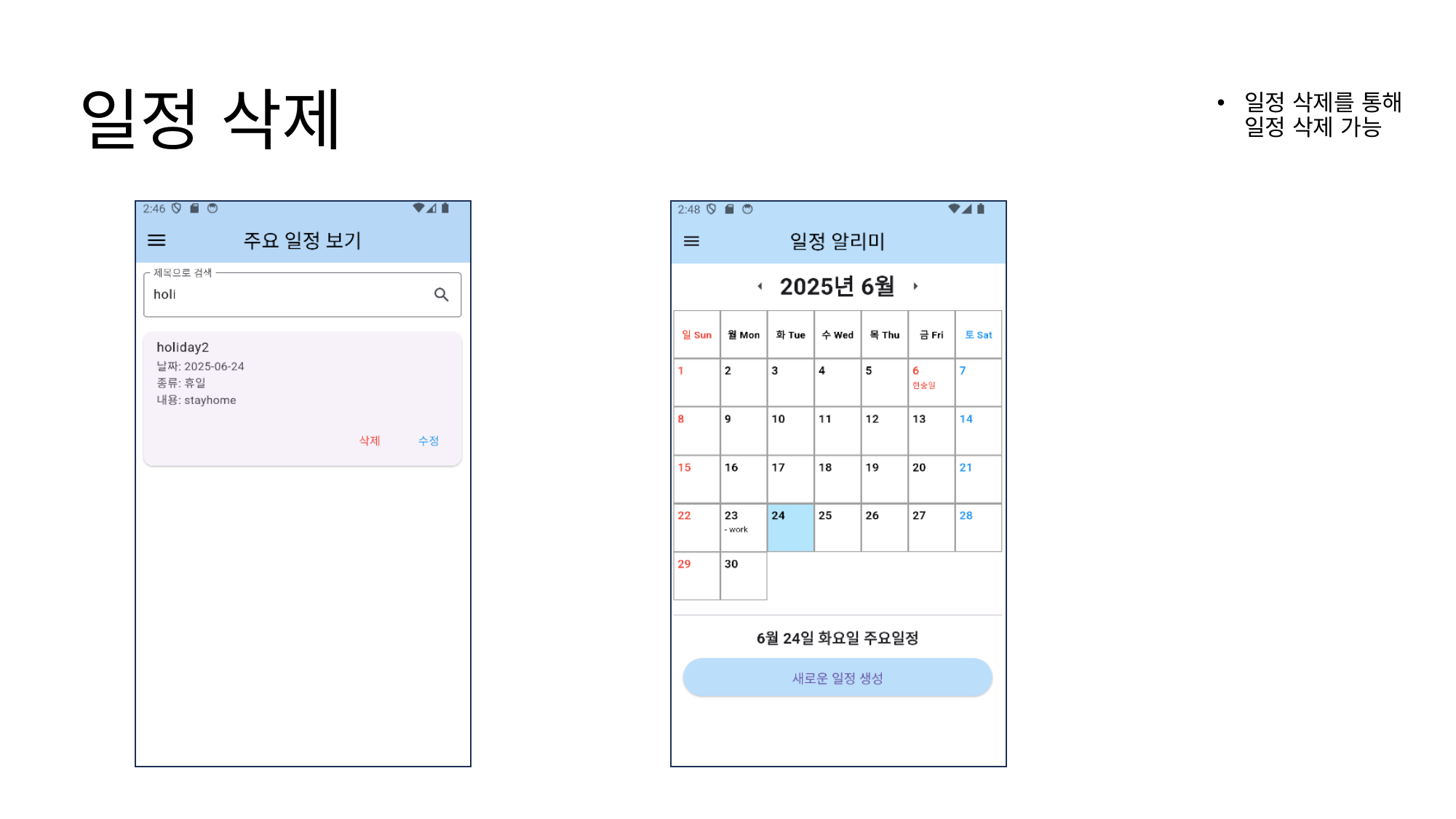

# 일정 삭제

일정 삭제를 통해 일정 삭제 가능